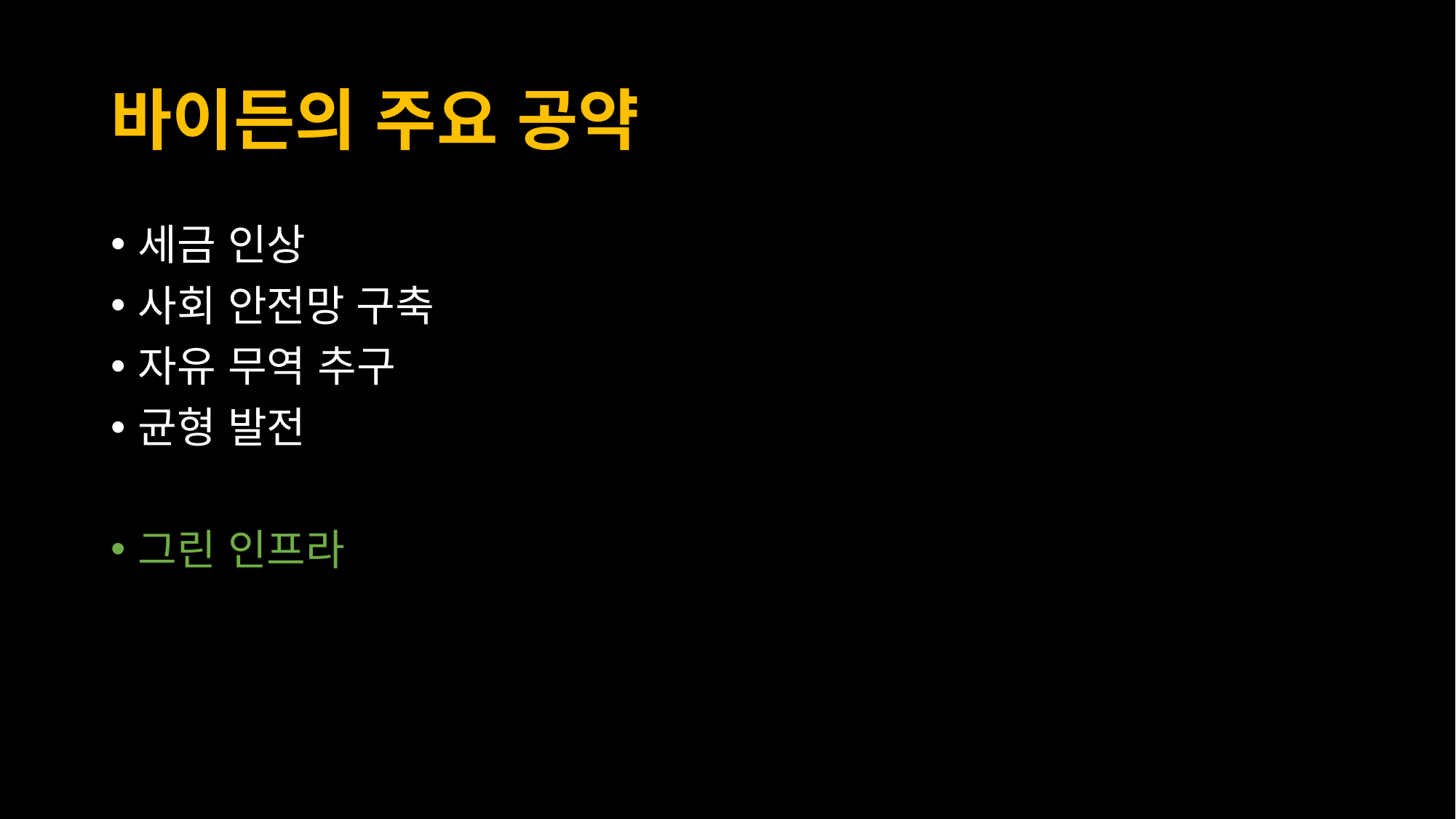

# 바이든의 주요 공약
세금 인상
사회 안전망 구축
자유 무역 추구
균형 발전

그린 인프라